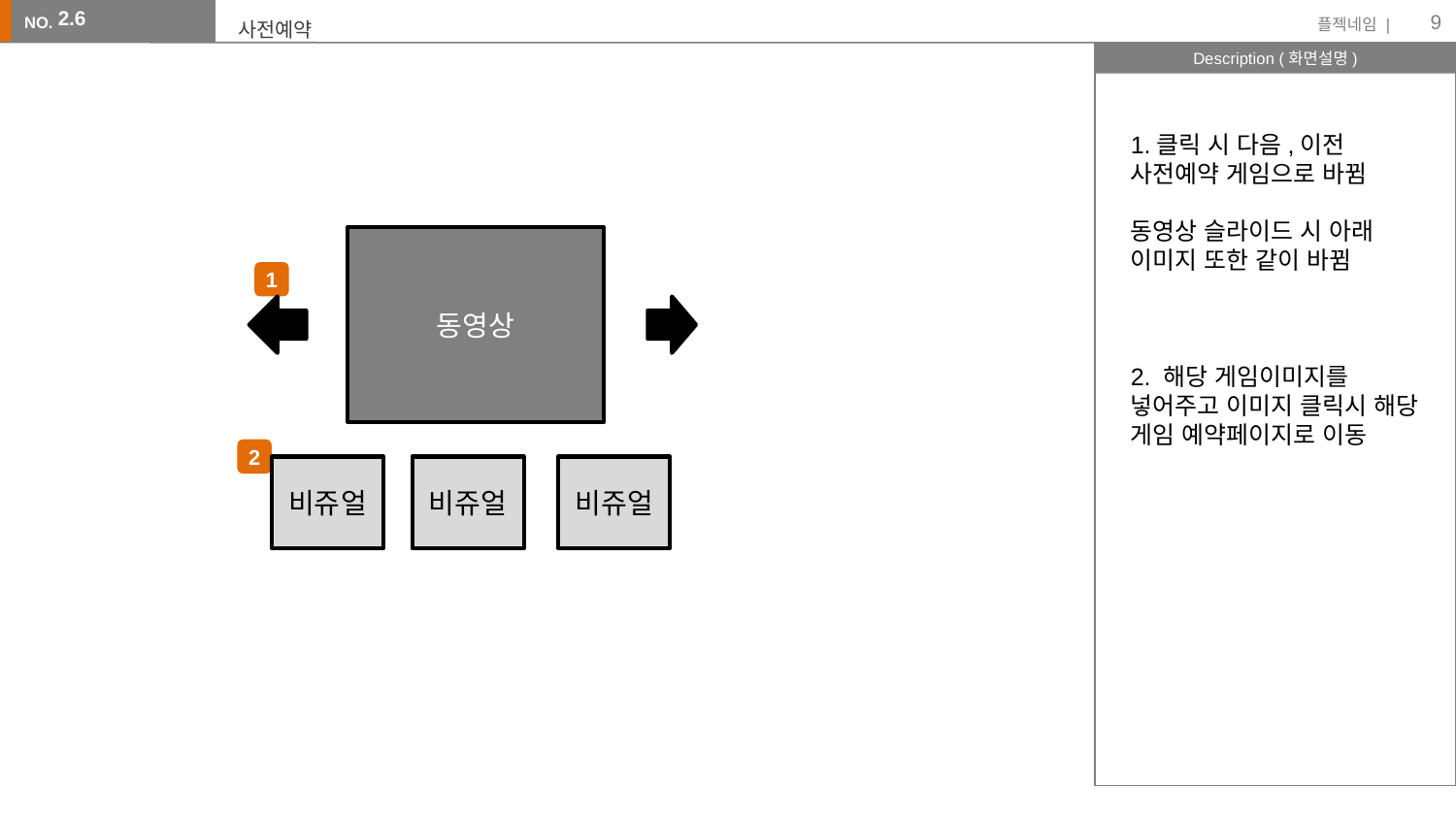

9
2.6
# 사전예약
1.클릭 시 다음,이전
사전예약 게임으로 바뀜

동영상 슬라이드 시 아래
이미지 또한 같이 바뀜

2. 해당 게임이미지를
넣어주고 이미지 클릭시 해당 게임 예약페이지로 이동

동영상
1

2
비쥬얼
비쥬얼
비쥬얼